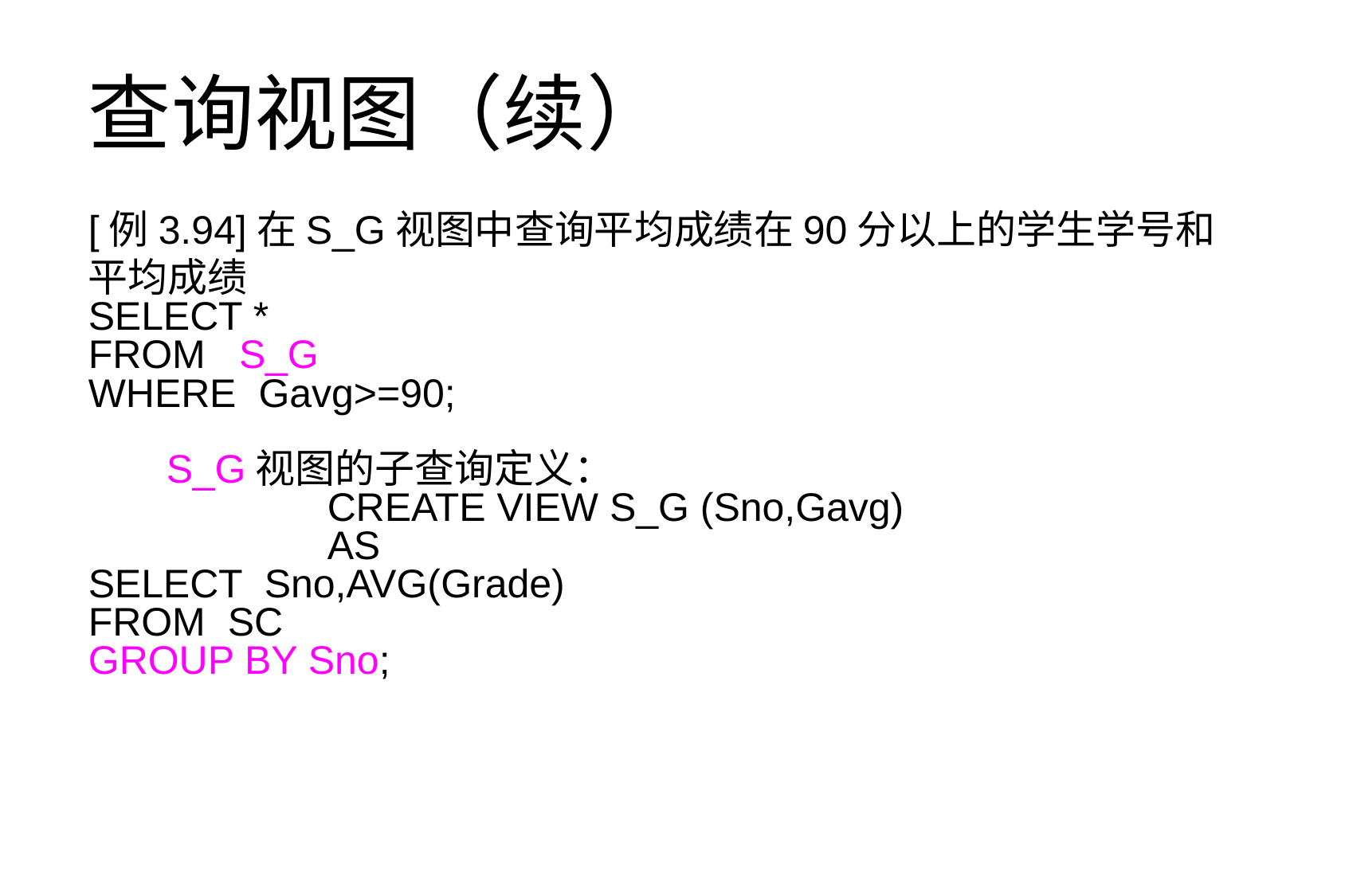

查询视图（续）
[例3.94]在S_G视图中查询平均成绩在90分以上的学生学号和平均成绩
SELECT *
FROM   S_G
WHERE  Gavg>=90;

       S_G视图的子查询定义：
            	CREATE VIEW S_G (Sno,Gavg)
            	AS
SELECT  Sno,AVG(Grade)
FROM  SC
GROUP BY Sno;